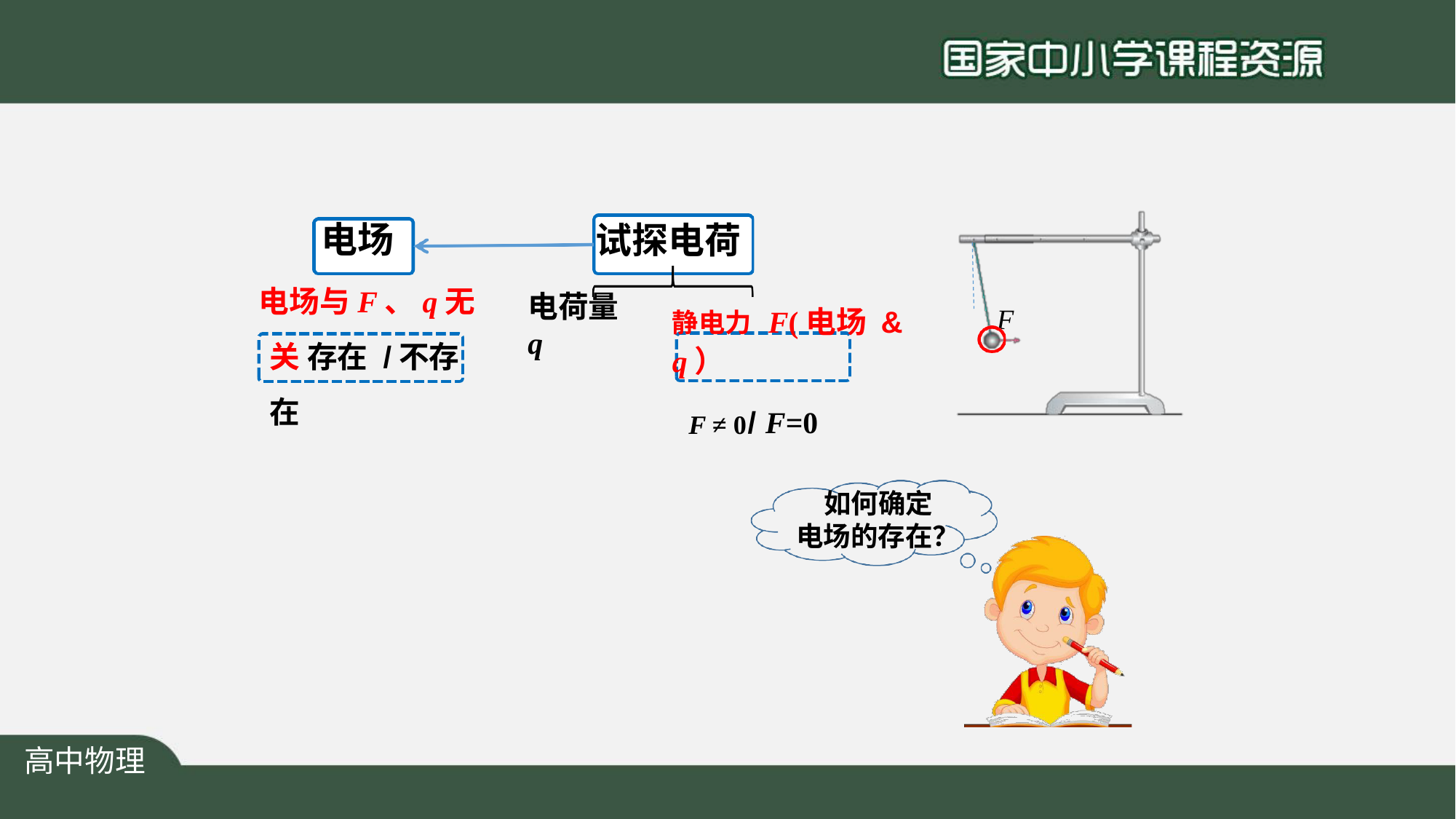

电场
电场与F、q无关 存在 /不存在
# 试探电荷

静电力 F(电场 & q）
F ≠ 0/ F=0

电荷量q

F

如何确定 电场的存在？

高中物理